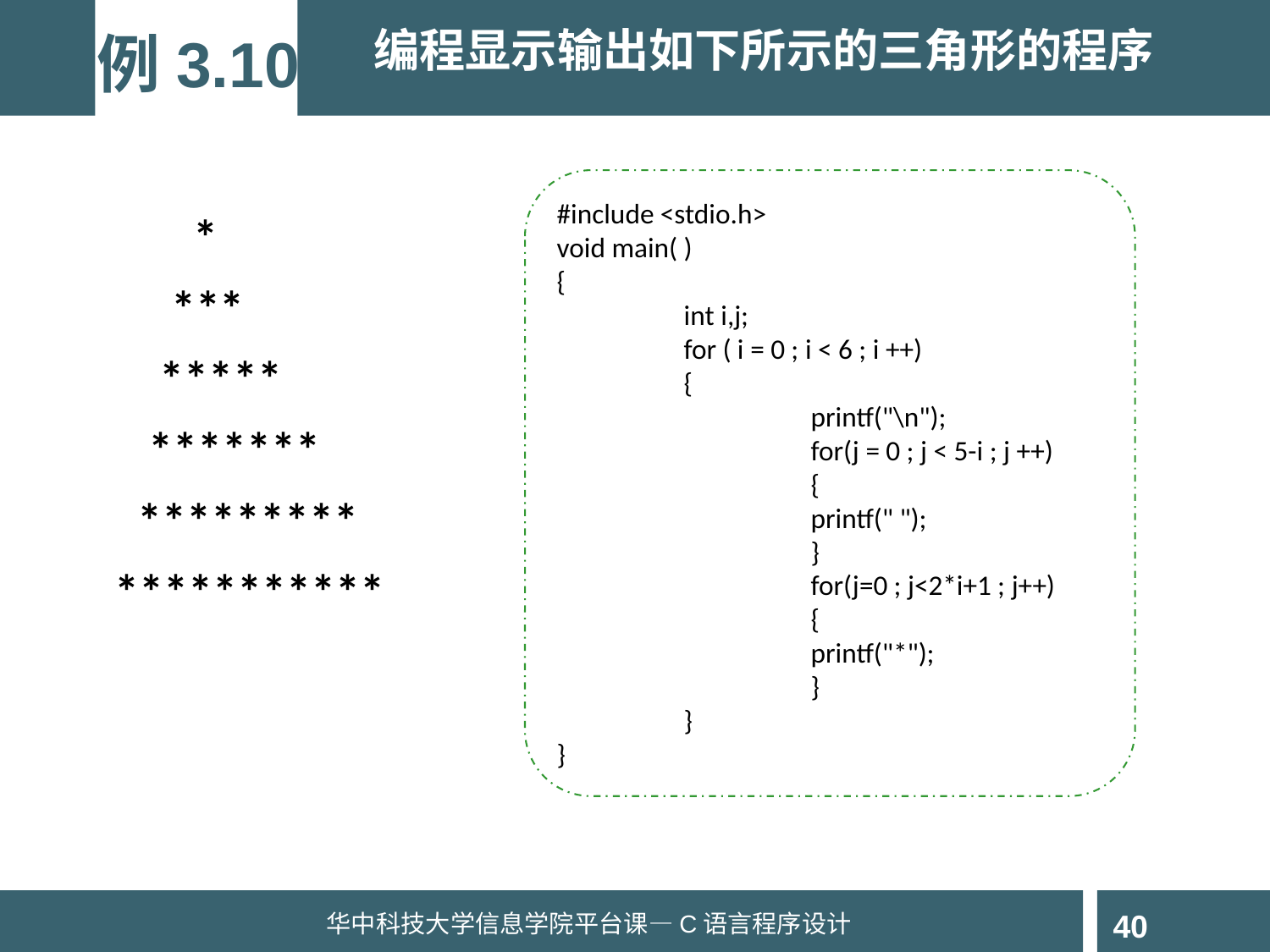

例3.10
  编程显示输出如下所示的三角形的程序
#include <stdio.h>
void main( )
{
     	int i,j;
   	for ( i = 0 ; i < 6 ; i ++)
   	{
      		printf("\n");
      		for(j = 0 ; j < 5-i ; j ++)
      		{
          		printf(" ");
      		}
      		for(j=0 ; j<2*i+1 ; j++)
      		{
          		printf("*");
      		}
   	}
}
             *
           ***
          *****
         *******
        *********
      ***********